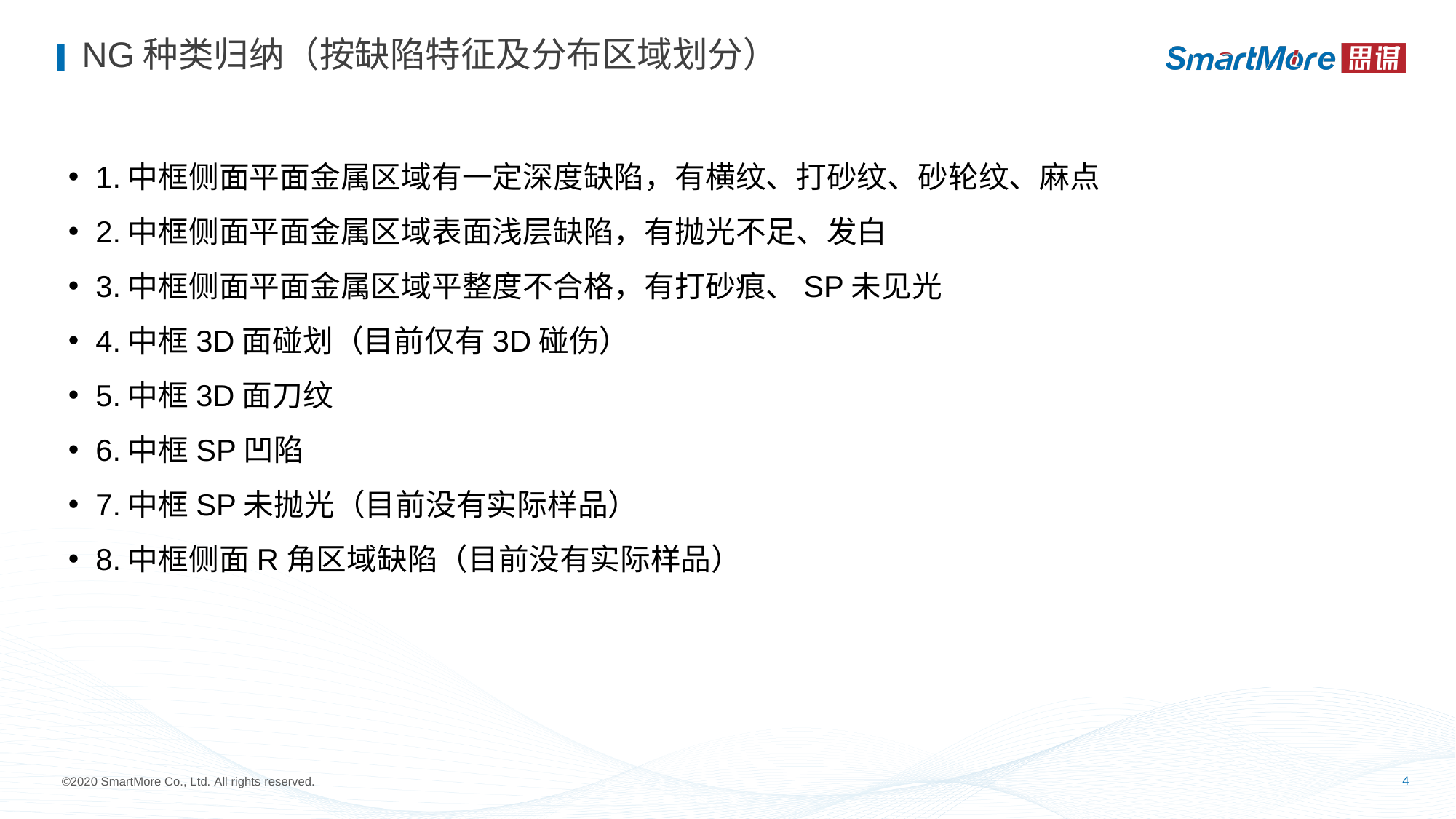

# NG种类归纳（按缺陷特征及分布区域划分）
1.中框侧面平面金属区域有一定深度缺陷，有横纹、打砂纹、砂轮纹、麻点
2.中框侧面平面金属区域表面浅层缺陷，有抛光不足、发白
3.中框侧面平面金属区域平整度不合格，有打砂痕、SP未见光
4.中框3D面碰划（目前仅有3D碰伤）
5.中框3D面刀纹
6.中框SP凹陷
7.中框SP未抛光（目前没有实际样品）
8.中框侧面R角区域缺陷（目前没有实际样品）